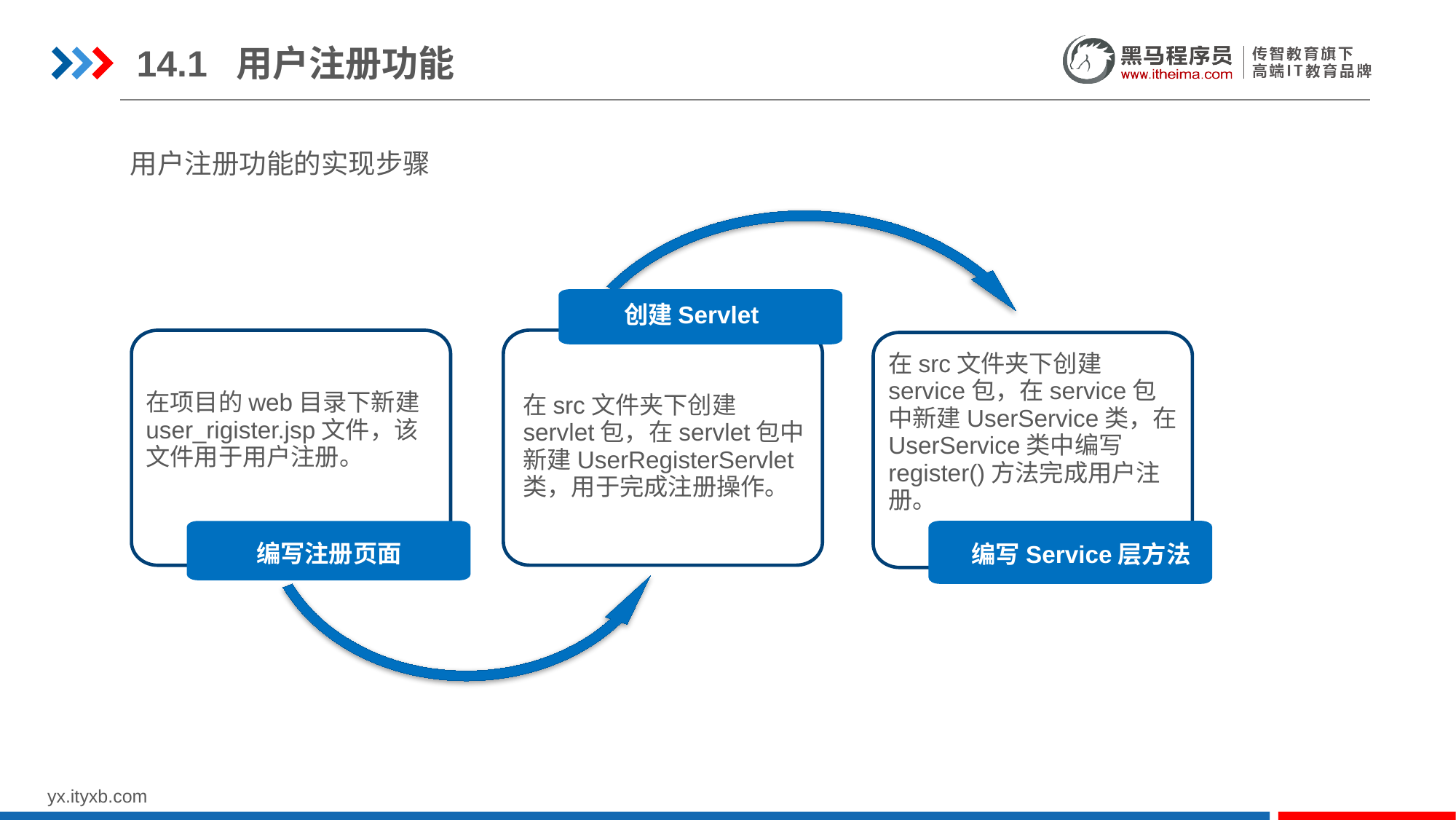

14.1  用户注册功能
用户注册功能的实现步骤

创建Servlet

在src文件夹下创建service包，在service包中新建UserService类，在UserService类中编写register()方法完成用户注册。

在src文件夹下创建servlet包，在servlet包中新建UserRegisterServlet类，用于完成注册操作。
在项目的web目录下新建user_rigister.jsp文件，该文件用于用户注册。

编写注册页面
编写Service层方法